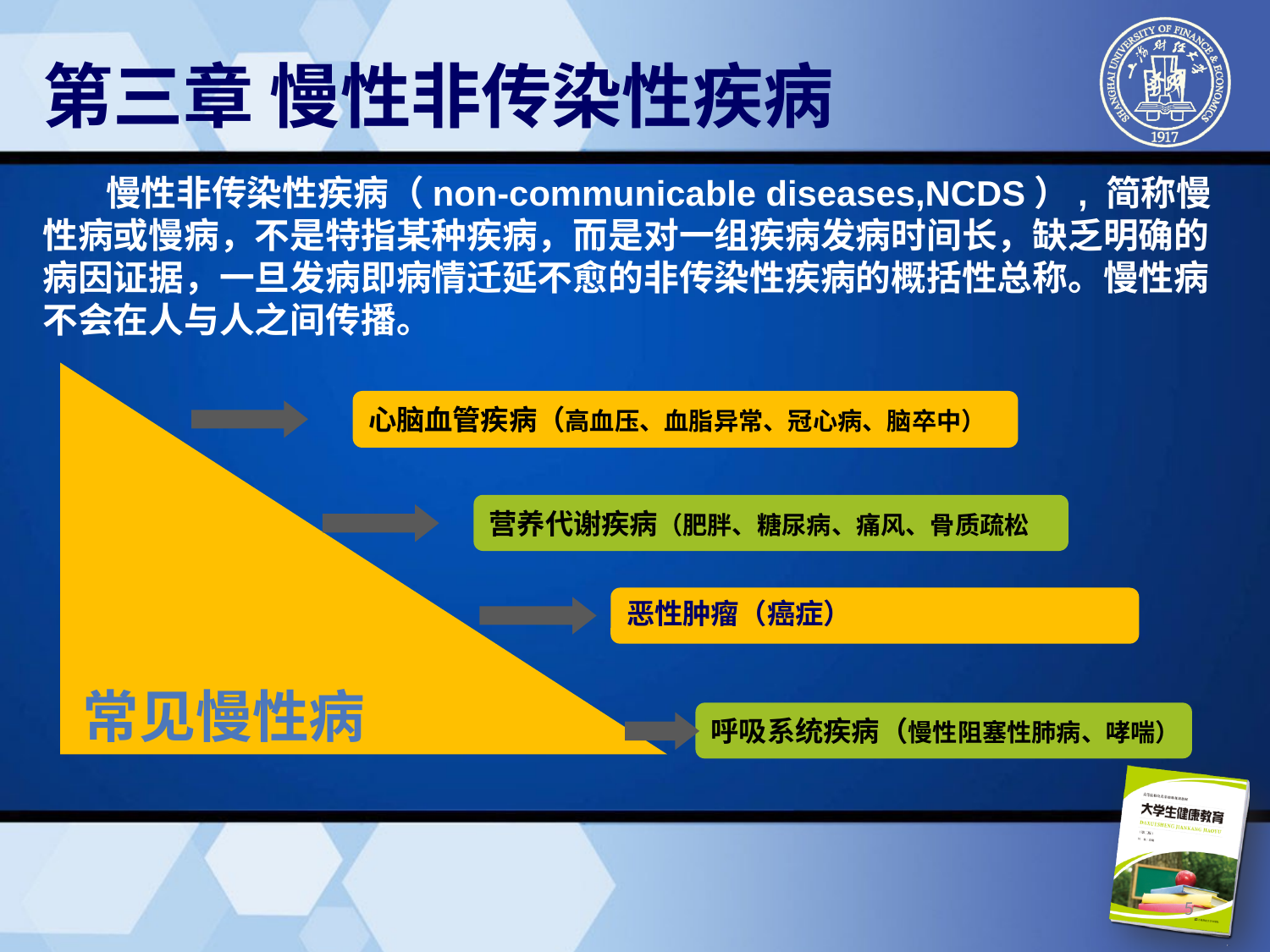

第三章 慢性非传染性疾病

       慢性非传染性疾病（non-communicable diseases,NCDS）, 简称慢性病或慢病，不是特指某种疾病，而是对一组疾病发病时间长，缺乏明确的病因证据，一旦发病即病情迁延不愈的非传染性疾病的概括性总称。慢性病不会在人与人之间传播。

心脑血管疾病（高血压、血脂异常、冠心病、脑卒中）

营养代谢疾病（肥胖、糖尿病、痛风、骨质疏松

恶性肿瘤（癌症）

常见慢性病
呼吸系统疾病（慢性阻塞性肺病、哮喘）

5